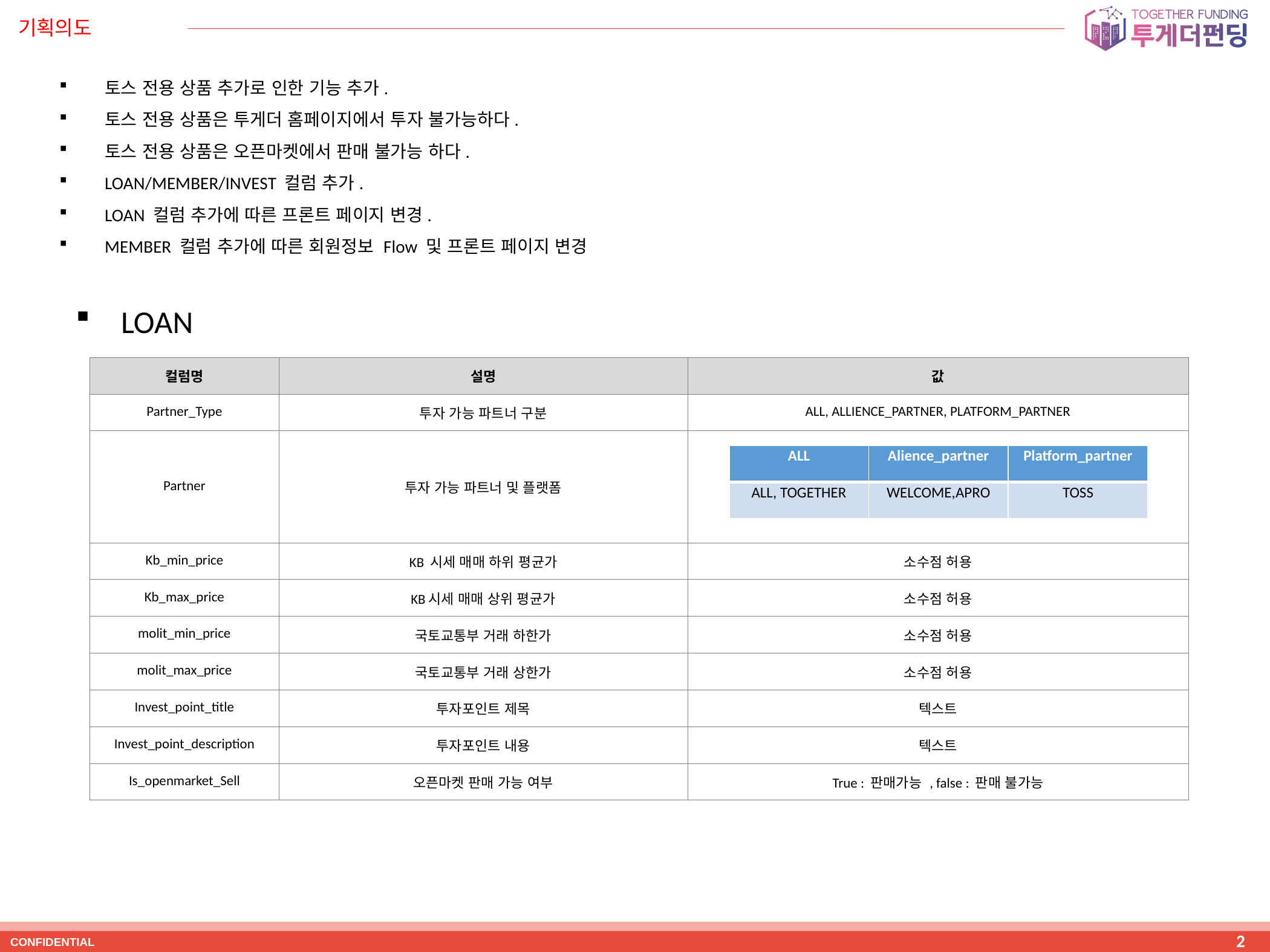

# 기획의도
토스 전용 상품 추가로 인한 기능 추가.
토스 전용 상품은 투게더 홈페이지에서 투자 불가능하다.
토스 전용 상품은 오픈마켓에서 판매 불가능 하다.
LOAN/MEMBER/INVEST 컬럼 추가.
LOAN 컬럼 추가에 따른 프론트 페이지 변경.
MEMBER 컬럼 추가에 따른 회원정보 Flow 및 프론트 페이지 변경
LOAN
| 컬럼명 | 설명 | 값 |
| --- | --- | --- |
| Partner\_Type | 투자 가능 파트너 구분 | ALL, ALLIENCE\_PARTNER, PLATFORM\_PARTNER |
| Partner | 투자 가능 파트너 및 플랫폼 |  |
| Kb\_min\_price | KB 시세 매매 하위 평균가 | 소수점 허용 |
| Kb\_max\_price | KB시세 매매 상위 평균가 | 소수점 허용 |
| molit\_min\_price | 국토교통부 거래 하한가 | 소수점 허용 |
| molit\_max\_price | 국토교통부 거래 상한가 | 소수점 허용 |
| Invest\_point\_title | 투자포인트 제목 | 텍스트 |
| Invest\_point\_description | 투자포인트 내용 | 텍스트 |
| Is\_openmarket\_Sell | 오픈마켓 판매 가능 여부 | True : 판매가능 , false : 판매 불가능 |
| ALL | Alience\_partner | Platform\_partner |
| --- | --- | --- |
| ALL, TOGETHER | WELCOME,APRO | TOSS |
2